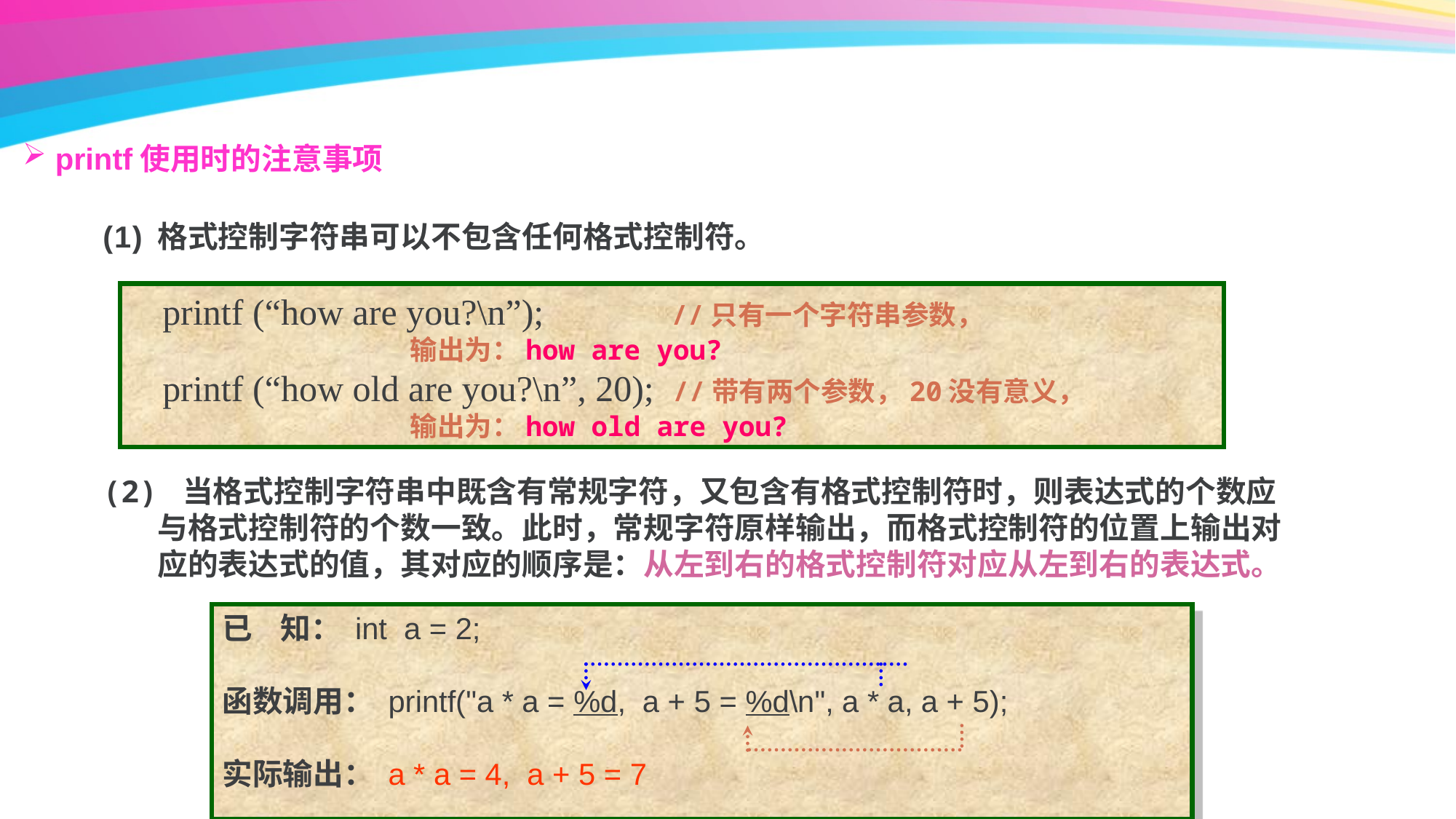

printf使用时的注意事项
格式控制字符串可以不包含任何格式控制符。

(2) 当格式控制字符串中既含有常规字符，又包含有格式控制符时，则表达式的个数应与格式控制符的个数一致。此时，常规字符原样输出，而格式控制符的位置上输出对应的表达式的值，其对应的顺序是：从左到右的格式控制符对应从左到右的表达式。
printf (“how are you?\n”);              //只有一个字符串参数，
                                       输出为：how are you?
printf (“how old are you?\n”, 20);  //带有两个参数，20没有意义，
                                       输出为：how old are you?
已    知： int  a = 2;

函数调用： printf("a * a = %d,  a + 5 = %d\n", a * a, a + 5);

实际输出： a * a = 4,  a + 5 = 7